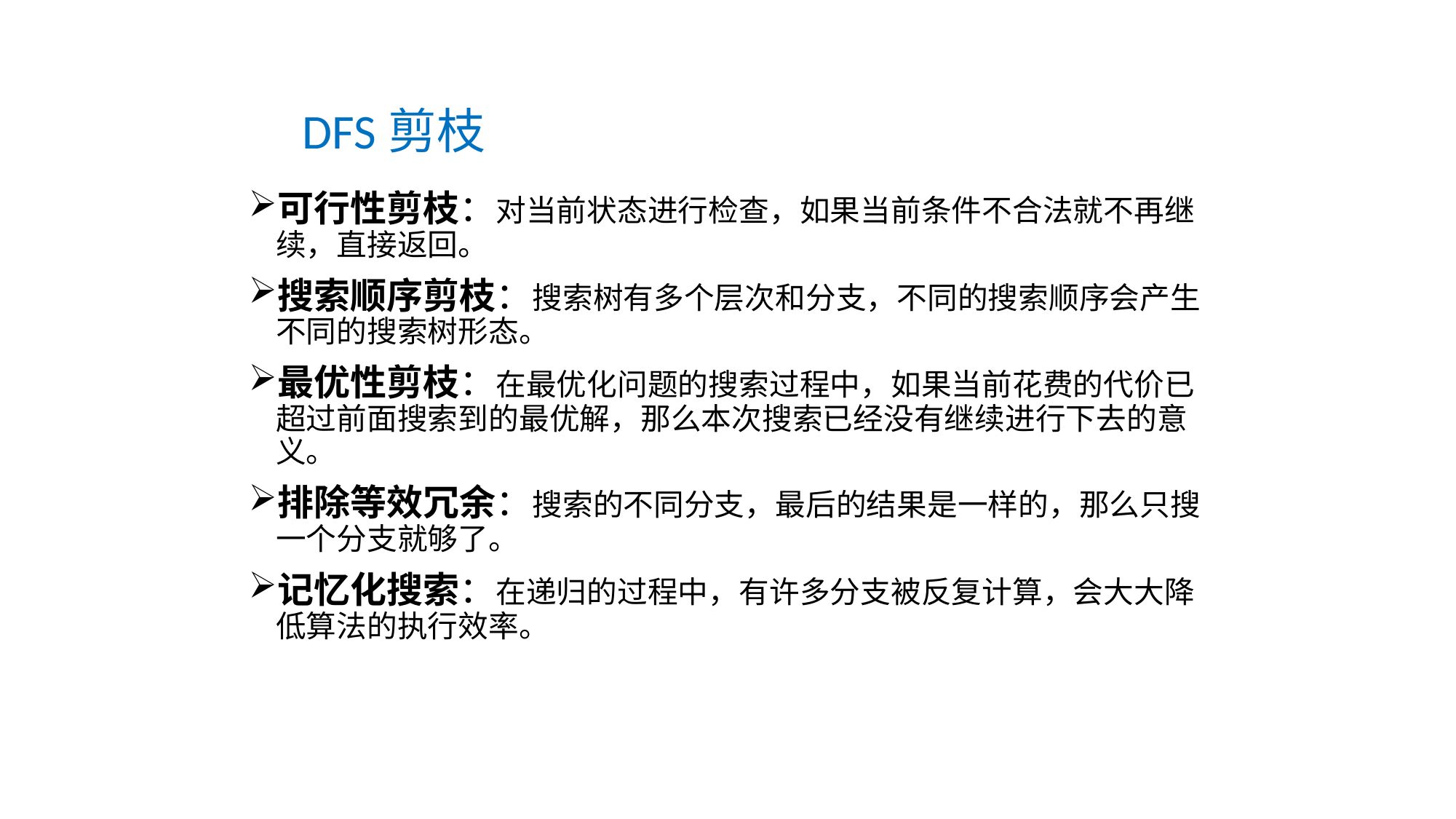

# DFS剪枝
可行性剪枝：对当前状态进行检查，如果当前条件不合法就不再继续，直接返回。
搜索顺序剪枝：搜索树有多个层次和分支，不同的搜索顺序会产生不同的搜索树形态。
最优性剪枝：在最优化问题的搜索过程中，如果当前花费的代价已超过前面搜索到的最优解，那么本次搜索已经没有继续进行下去的意义。
排除等效冗余：搜索的不同分支，最后的结果是一样的，那么只搜一个分支就够了。
记忆化搜索：在递归的过程中，有许多分支被反复计算，会大大降低算法的执行效率。